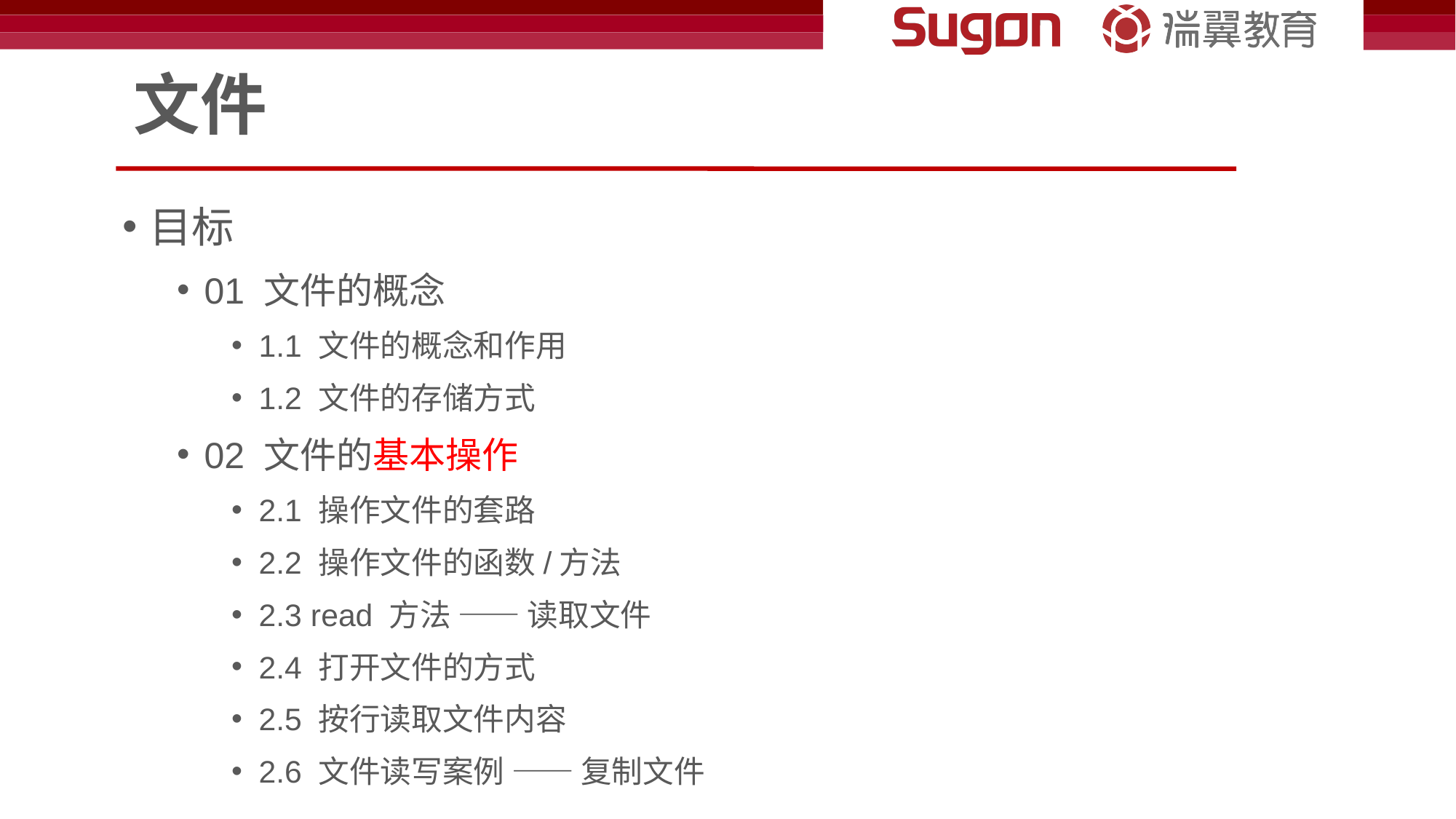

# 文件
目标
01 文件的概念
1.1 文件的概念和作用
1.2 文件的存储方式
02 文件的基本操作
2.1 操作文件的套路
2.2 操作文件的函数/方法
2.3 read 方法 —— 读取文件
2.4 打开文件的方式
2.5 按行读取文件内容
2.6 文件读写案例 —— 复制文件